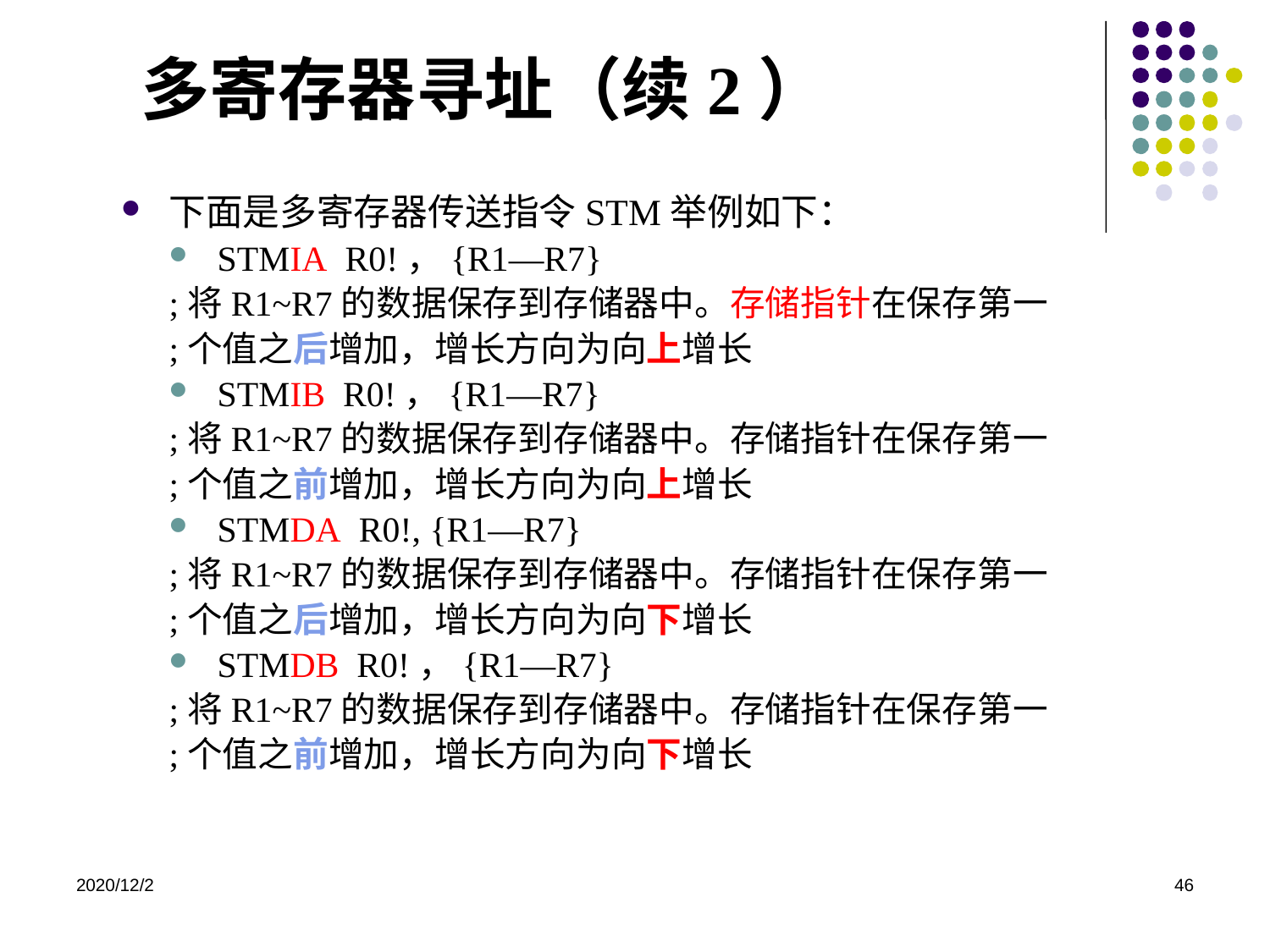

# 多寄存器寻址（续2）
下面是多寄存器传送指令STM举例如下：
STMIA  R0!，{R1—R7}
;将R1~R7的数据保存到存储器中。存储指针在保存第一
;个值之后增加，增长方向为向上增长
STMIB  R0!，{R1—R7}
;将R1~R7的数据保存到存储器中。存储指针在保存第一
;个值之前增加，增长方向为向上增长
STMDA  R0!, {R1—R7}
;将R1~R7的数据保存到存储器中。存储指针在保存第一
;个值之后增加，增长方向为向下增长
STMDB  R0!，{R1—R7}
;将R1~R7的数据保存到存储器中。存储指针在保存第一
;个值之前增加，增长方向为向下增长
2020/12/2
46